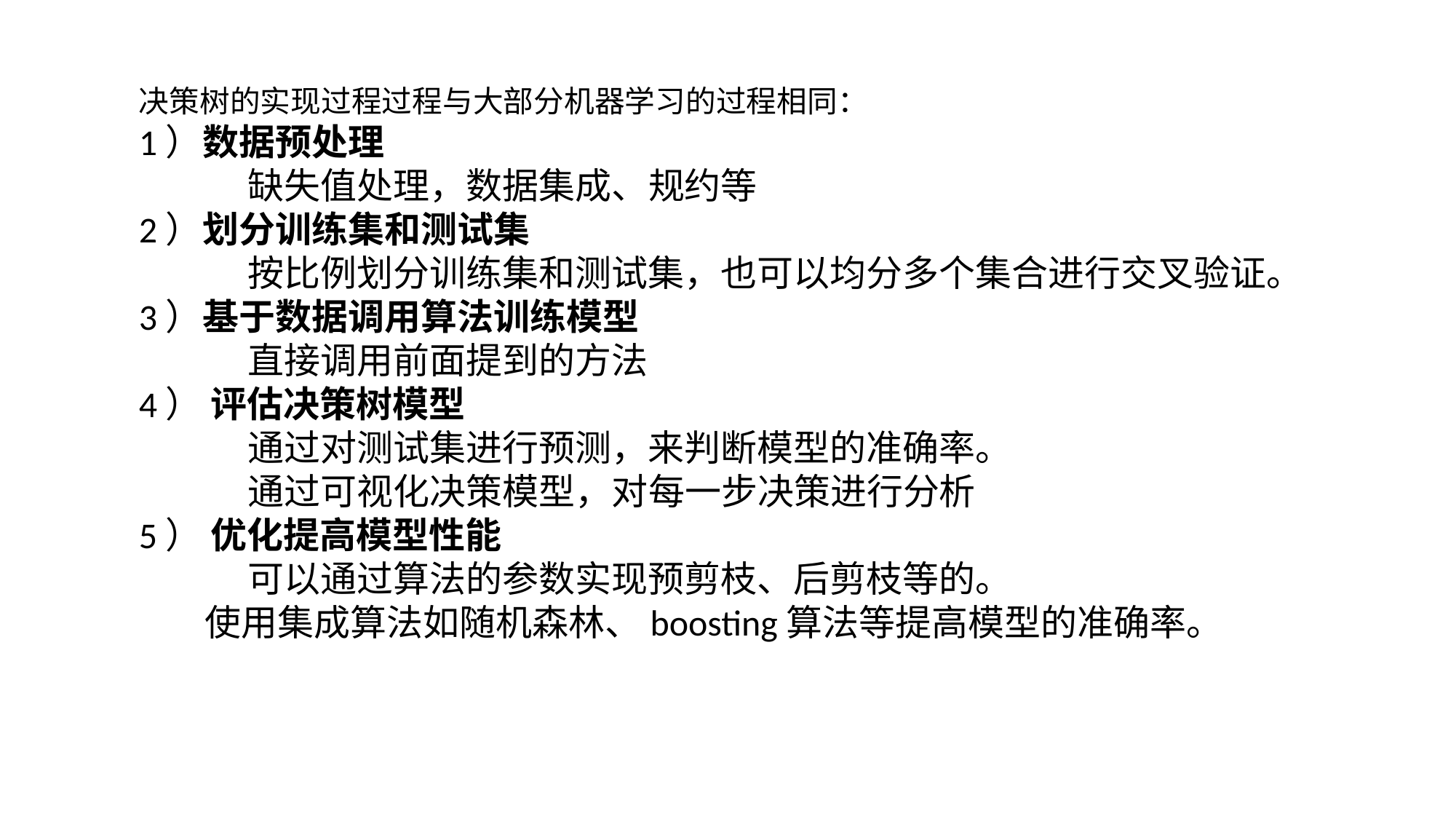

决策树的实现过程过程与大部分机器学习的过程相同：
1）数据预处理
	缺失值处理，数据集成、规约等
2）划分训练集和测试集
	按比例划分训练集和测试集，也可以均分多个集合进行交叉验证。
3）基于数据调用算法训练模型
	直接调用前面提到的方法
4） 评估决策树模型
	通过对测试集进行预测，来判断模型的准确率。
	通过可视化决策模型，对每一步决策进行分析
5） 优化提高模型性能
	可以通过算法的参数实现预剪枝、后剪枝等的。
       使用集成算法如随机森林、boosting算法等提高模型的准确率。